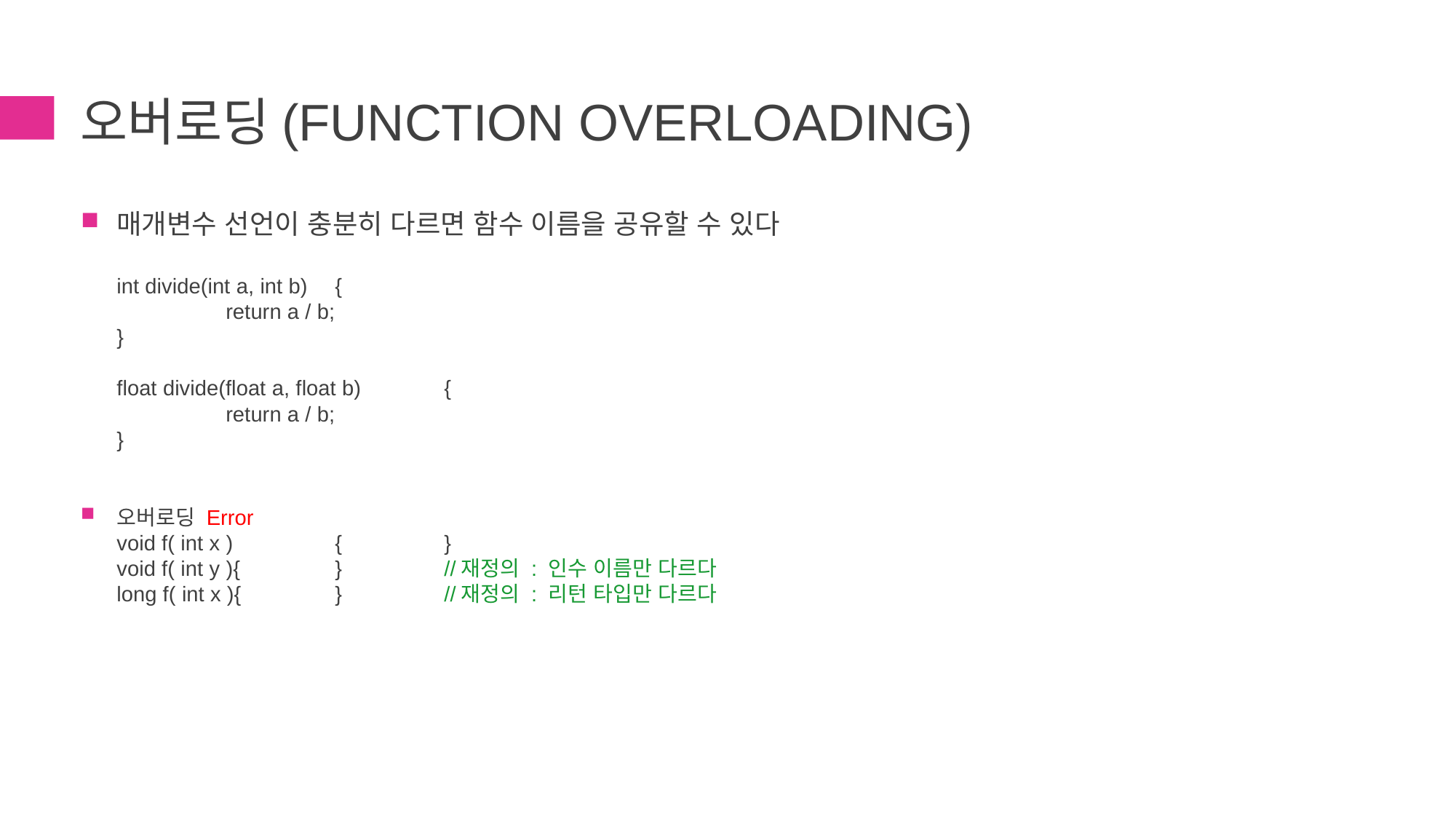

# 오버로딩(Function overloading)
매개변수 선언이 충분히 다르면 함수 이름을 공유할 수 있다
int divide(int a, int b)	{
	return a / b;
}
float divide(float a, float b)	{
	return a / b;
}

오버로딩 Error
void f( int x )	{	}
void f( int y ){	}	//재정의 : 인수 이름만 다르다
long f( int x ){	}	//재정의 : 리턴 타입만 다르다